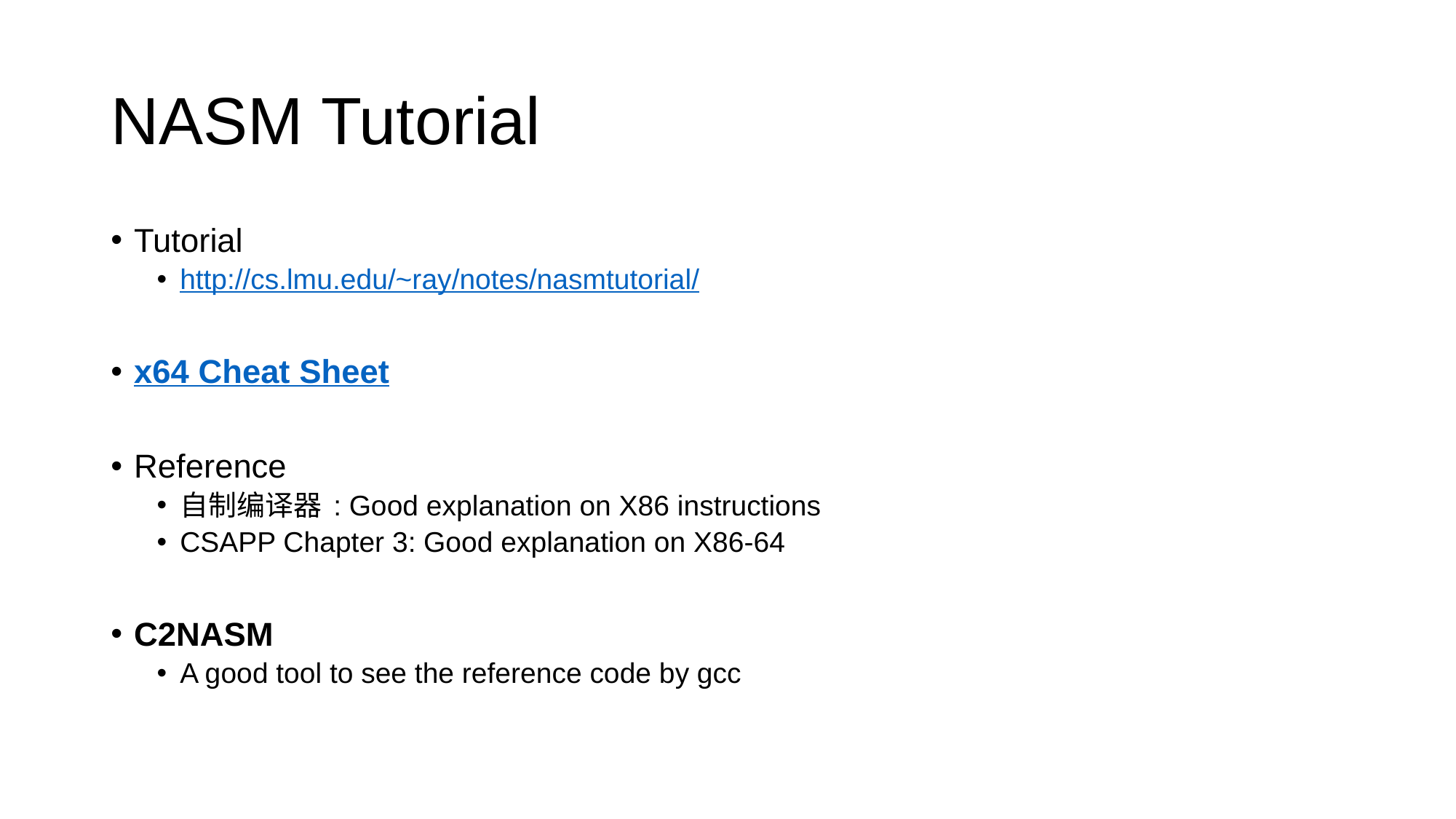

# NASM Tutorial
Tutorial
http://cs.lmu.edu/~ray/notes/nasmtutorial/

x64 Cheat Sheet

Reference
自制编译器 : Good explanation on X86 instructions
CSAPP Chapter 3: Good explanation on X86-64

C2NASM
A good tool to see the reference code by gcc